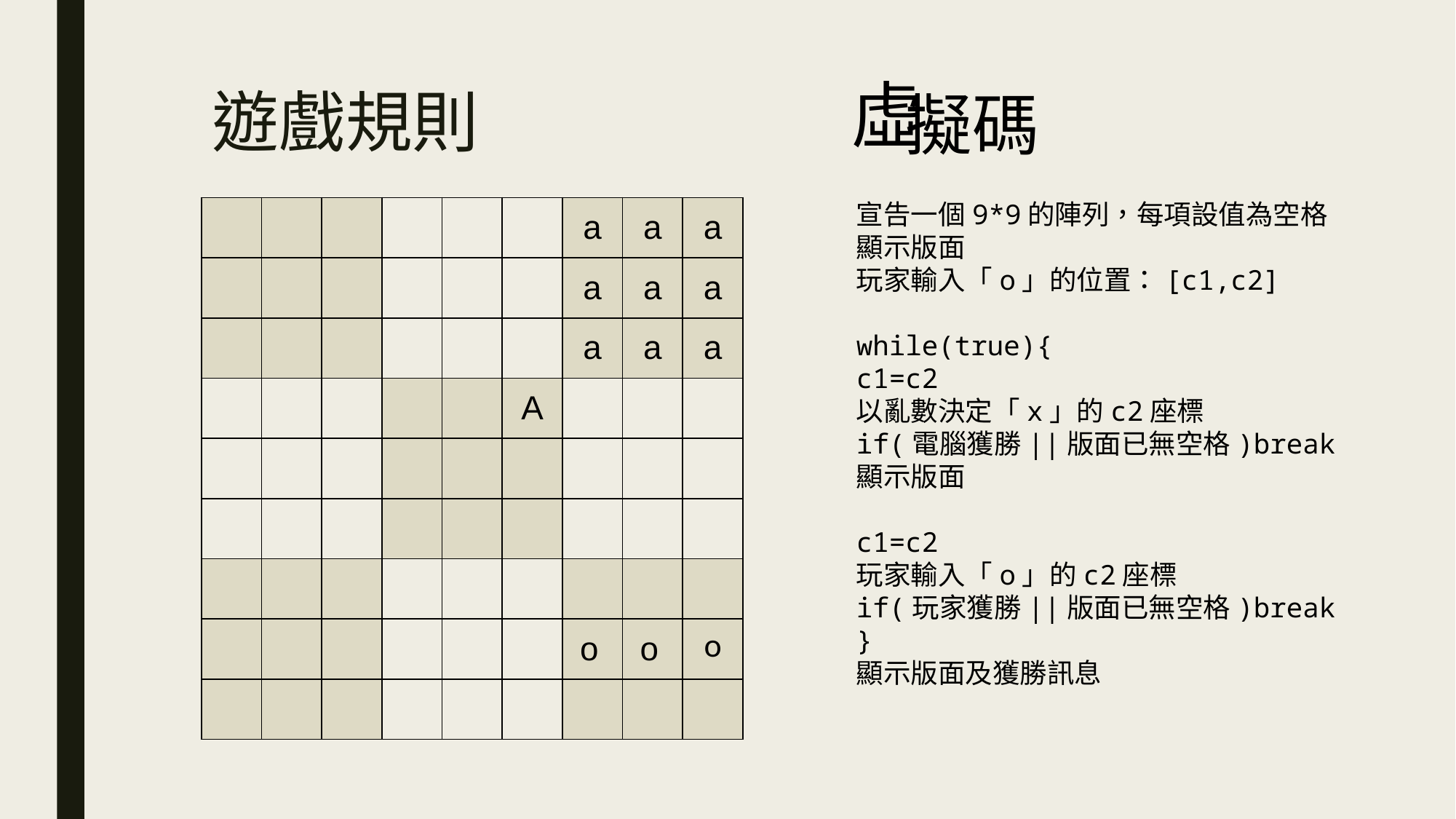

虛
  擬碼
# 遊戲規則
宣告一個9*9的陣列，每項設值為空格
顯示版面
玩家輸入「o」的位置：[c1,c2]

while(true){
c1=c2
以亂數決定「x」的c2座標
if(電腦獲勝||版面已無空格)break
顯示版面

c1=c2
玩家輸入「o」的c2座標
if(玩家獲勝||版面已無空格)break
}
顯示版面及獲勝訊息
|  |  |  |  |  |  | a | a | a |
| --- | --- | --- | --- | --- | --- | --- | --- | --- |
|  |  |  |  |  |  | a | a | a |
|  |  |  |  |  |  | a | a | a |
|  |  |  |  |  | A |  |  |  |
|  |  |  |  |  |  |  |  |  |
|  |  |  |  |  |  |  |  |  |
|  |  |  |  |  |  |  |  |  |
|  |  |  |  |  |  | o | o | o |
|  |  |  |  |  |  |  |  |  |